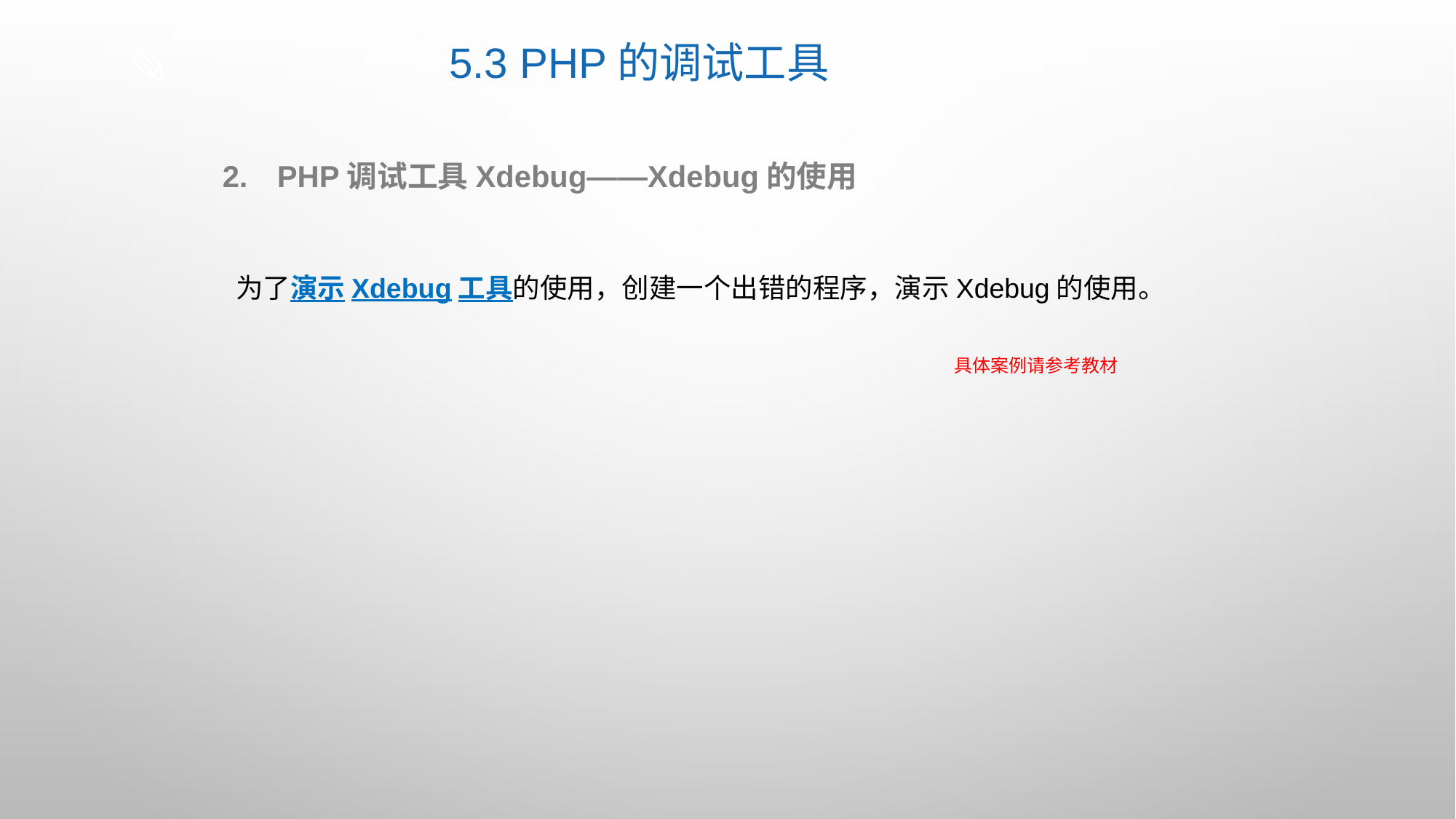

# 5.3 PHP的调试工具
PHP调试工具Xdebug——Xdebug的使用
为了演示Xdebug工具的使用，创建一个出错的程序，演示Xdebug的使用。
具体案例请参考教材